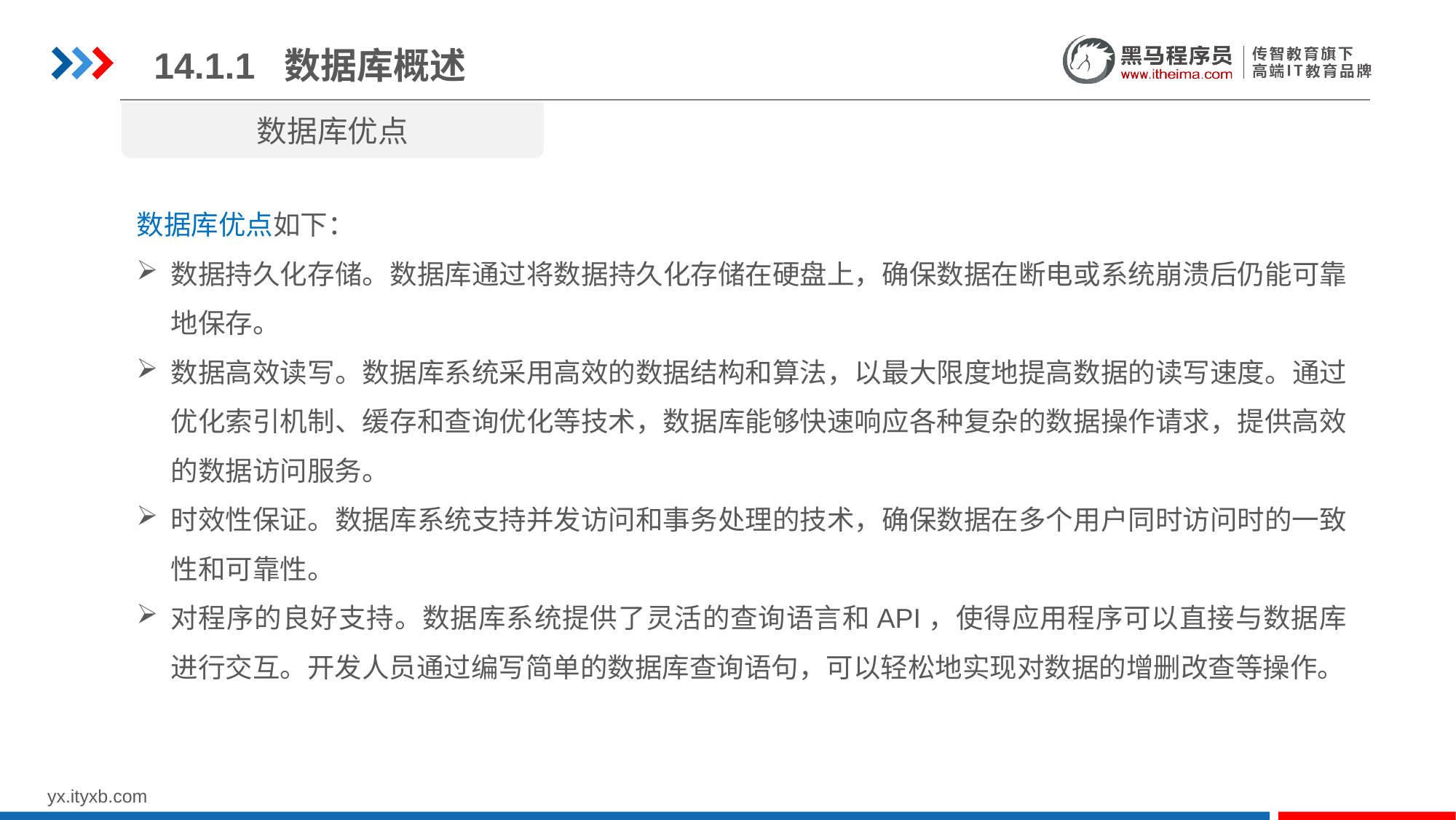

14.1.1  数据库概述

数据库优点
数据库优点如下：
数据持久化存储。数据库通过将数据持久化存储在硬盘上，确保数据在断电或系统崩溃后仍能可靠地保存。
数据高效读写。数据库系统采用高效的数据结构和算法，以最大限度地提高数据的读写速度。通过优化索引机制、缓存和查询优化等技术，数据库能够快速响应各种复杂的数据操作请求，提供高效的数据访问服务。
时效性保证。数据库系统支持并发访问和事务处理的技术，确保数据在多个用户同时访问时的一致性和可靠性。
对程序的良好支持。数据库系统提供了灵活的查询语言和API，使得应用程序可以直接与数据库进行交互。开发人员通过编写简单的数据库查询语句，可以轻松地实现对数据的增删改查等操作。